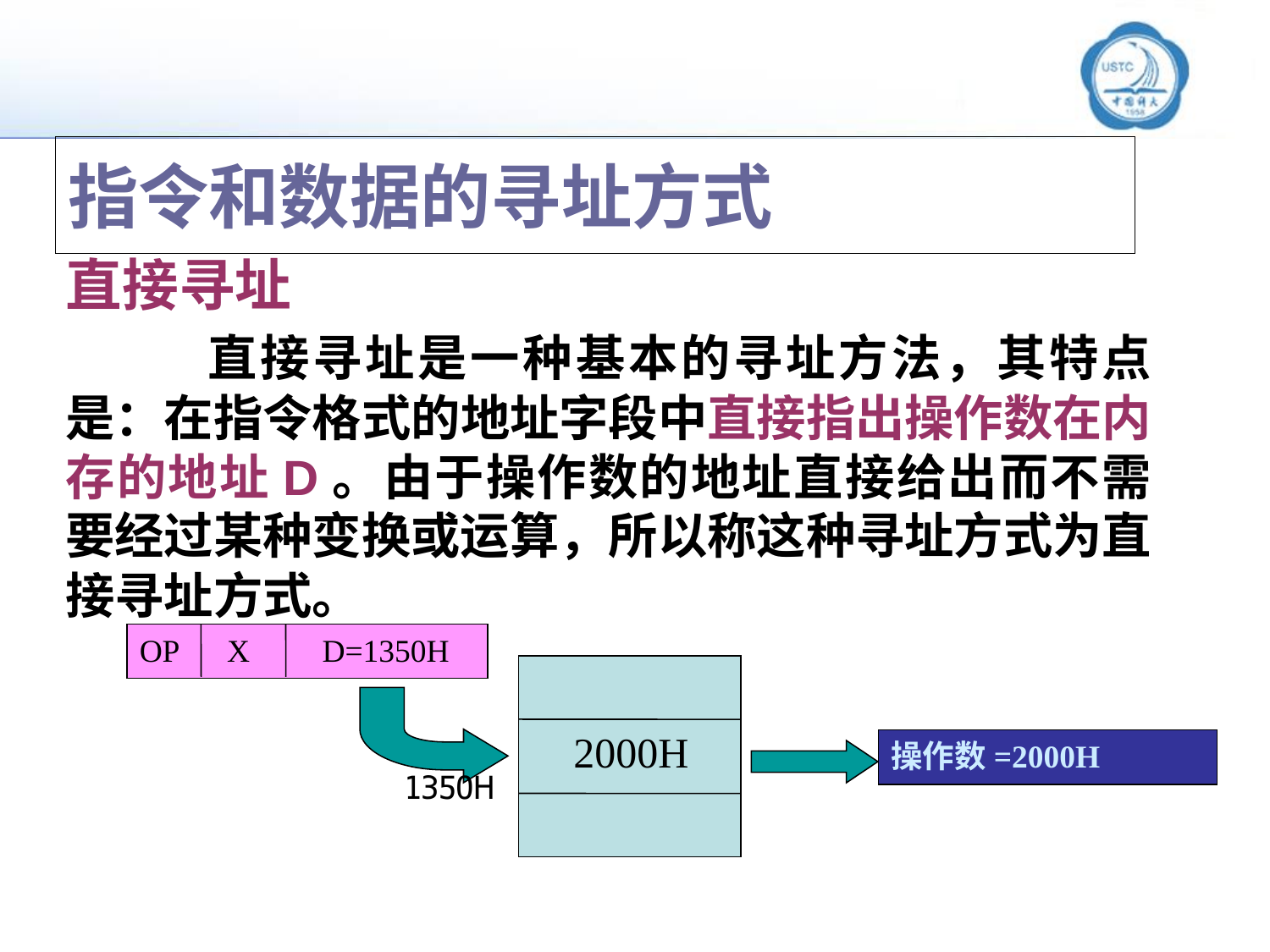

# 指令和数据的寻址方式
直接寻址
          直接寻址是一种基本的寻址方法，其特点是：在指令格式的地址字段中直接指出操作数在内存的地址D。由于操作数的地址直接给出而不需要经过某种变换或运算，所以称这种寻址方式为直接寻址方式。
OP      X         D=1350H

    2000H

操作数=2000H

1350H